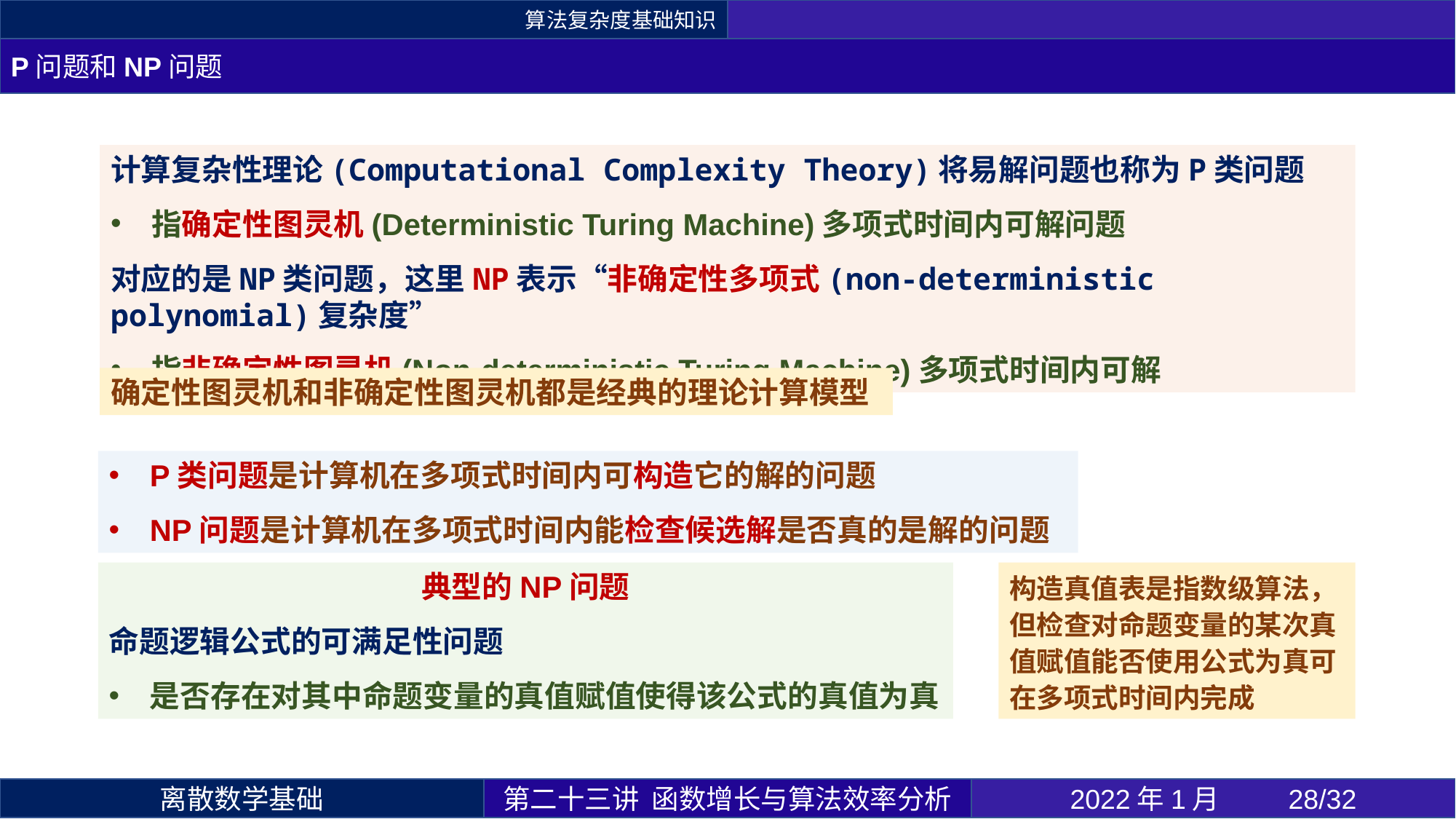

算法复杂度基础知识
P问题和NP问题
计算复杂性理论(Computational Complexity Theory)将易解问题也称为P类问题
指确定性图灵机(Deterministic Turing Machine)多项式时间内可解问题
对应的是NP类问题，这里NP表示“非确定性多项式(non-deterministic polynomial)复杂度”
指非确定性图灵机(Non-deterministic Turing Machine)多项式时间内可解
确定性图灵机和非确定性图灵机都是经典的理论计算模型
P类问题是计算机在多项式时间内可构造它的解的问题
NP问题是计算机在多项式时间内能检查候选解是否真的是解的问题
构造真值表是指数级算法，但检查对命题变量的某次真值赋值能否使用公式为真可在多项式时间内完成
典型的NP问题
命题逻辑公式的可满足性问题
是否存在对其中命题变量的真值赋值使得该公式的真值为真
第二十三讲  函数增长与算法效率分析
2022年1月 	28/32
离散数学基础